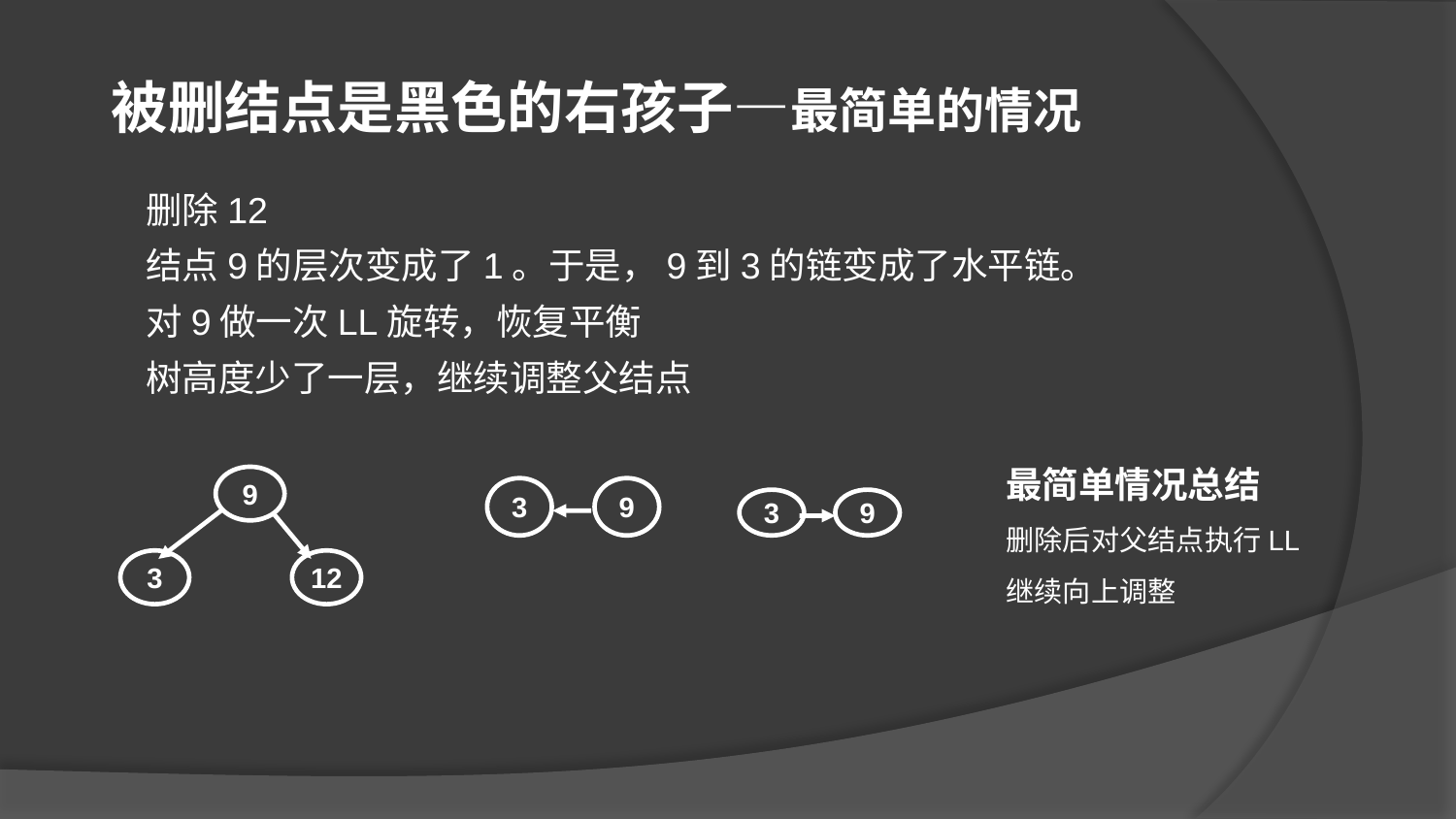

被删结点是黑色的右孩子—最简单的情况
删除12
结点9的层次变成了1。于是，9到3的链变成了水平链。
对9做一次LL旋转，恢复平衡
树高度少了一层，继续调整父结点
最简单情况总结
删除后对父结点执行LL
继续向上调整
9

3
12
3
9

3
9